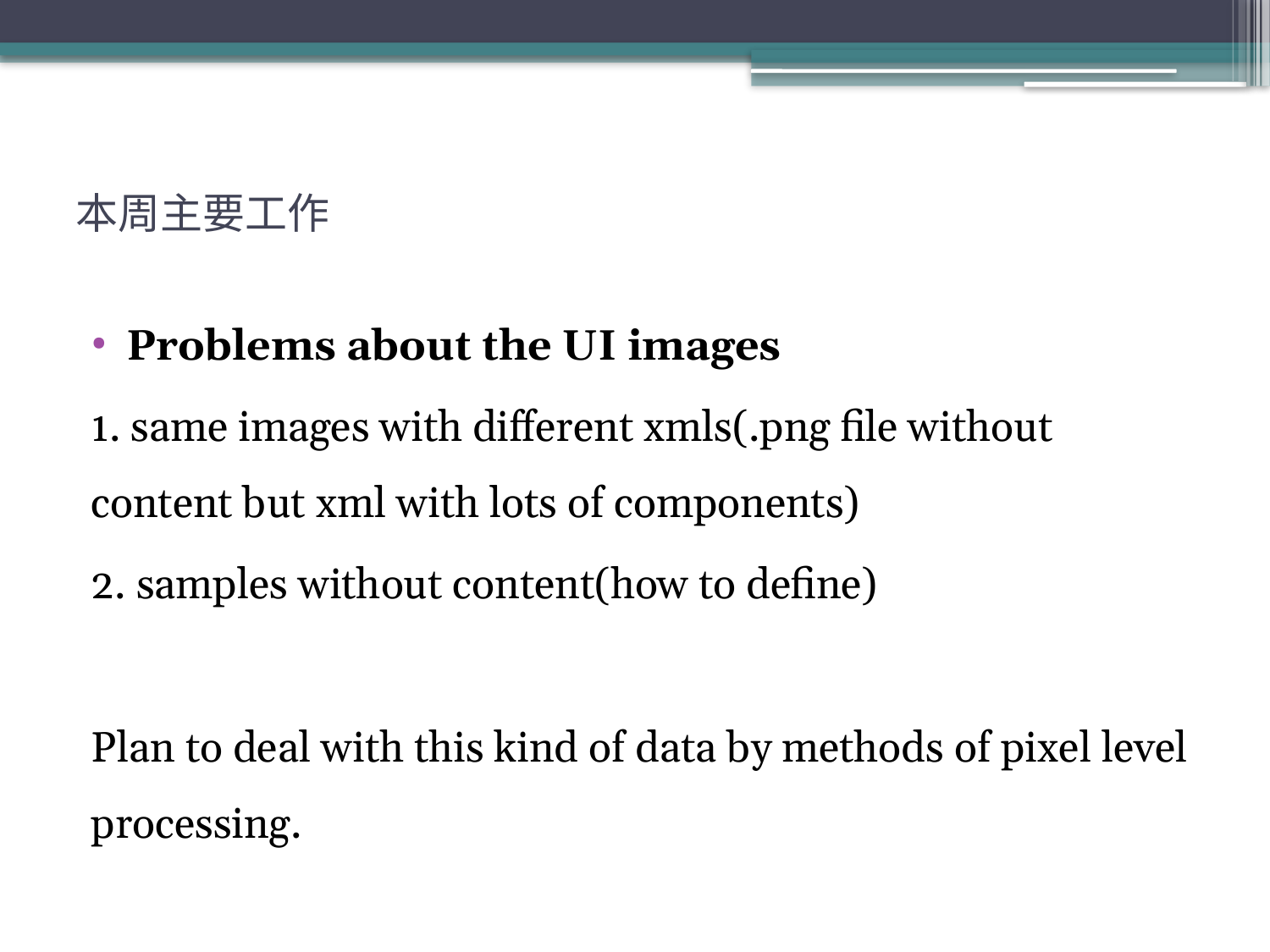

# 本周主要工作
Problems about the UI images
1. same images with different xmls(.png file without content but xml with lots of components)
2. samples without content(how to define)

Plan to deal with this kind of data by methods of pixel level processing.